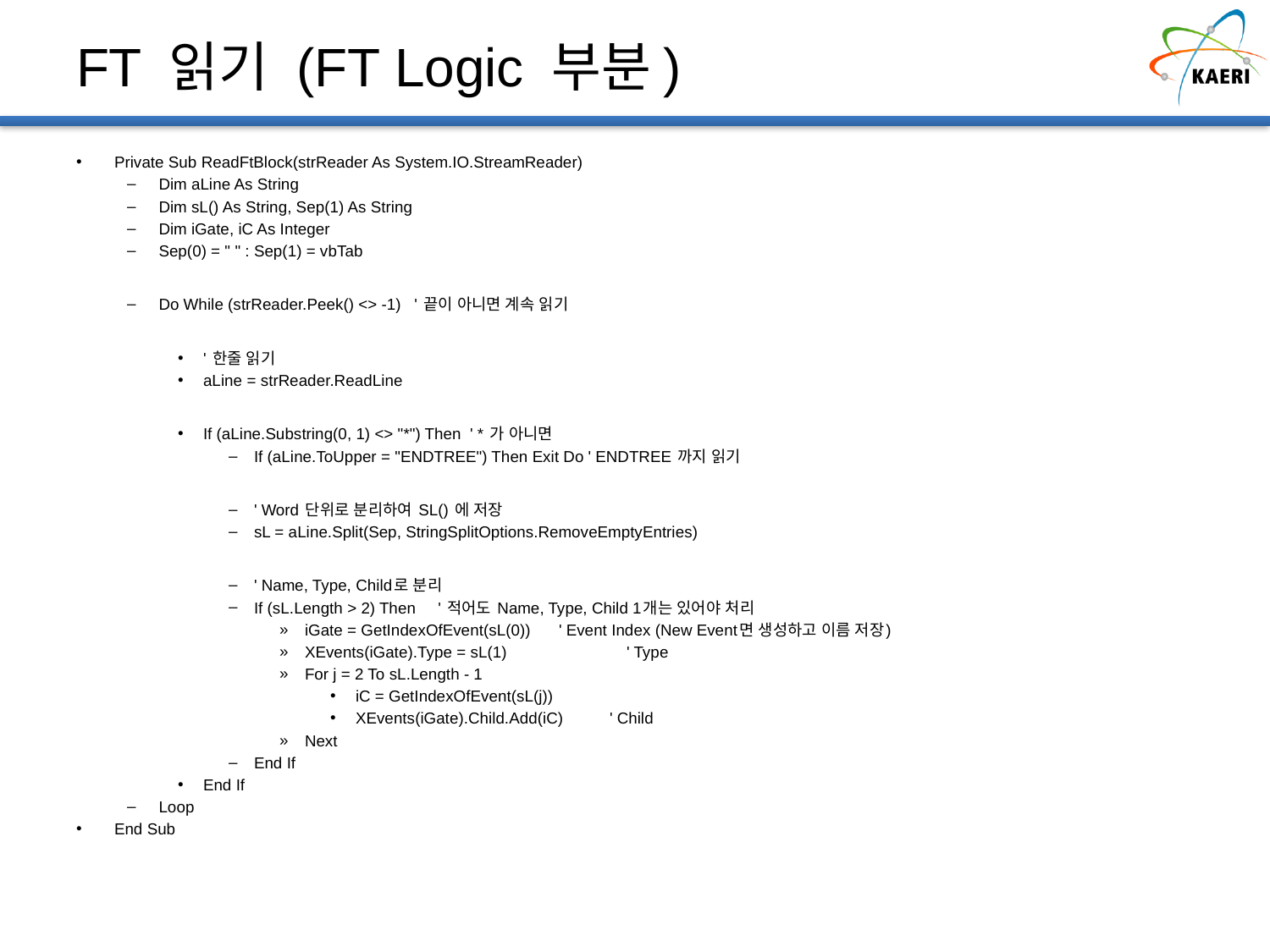

# FT 읽기 (FT Logic 부분)
Private Sub ReadFtBlock(strReader As System.IO.StreamReader)
Dim aLine As String
Dim sL() As String, Sep(1) As String
Dim iGate, iC As Integer
Sep(0) = " " : Sep(1) = vbTab

Do While (strReader.Peek() <> -1)   ' 끝이 아니면 계속 읽기

' 한줄 읽기
aLine = strReader.ReadLine

If (aLine.Substring(0, 1) <> "*") Then  ' * 가 아니면
If (aLine.ToUpper = "ENDTREE") Then Exit Do ' ENDTREE 까지 읽기

' Word 단위로 분리하여 SL() 에 저장
sL = aLine.Split(Sep, StringSplitOptions.RemoveEmptyEntries)

' Name, Type, Child로 분리
If (sL.Length > 2) Then     ' 적어도 Name, Type, Child 1개는 있어야 처리
iGate = GetIndexOfEvent(sL(0)) 	' Event Index (New Event면 생성하고 이름 저장)
XEvents(iGate).Type = sL(1)    		 ' Type
For j = 2 To sL.Length - 1
iC = GetIndexOfEvent(sL(j))
XEvents(iGate).Child.Add(iC)    	' Child
Next
End If
End If
Loop
End Sub